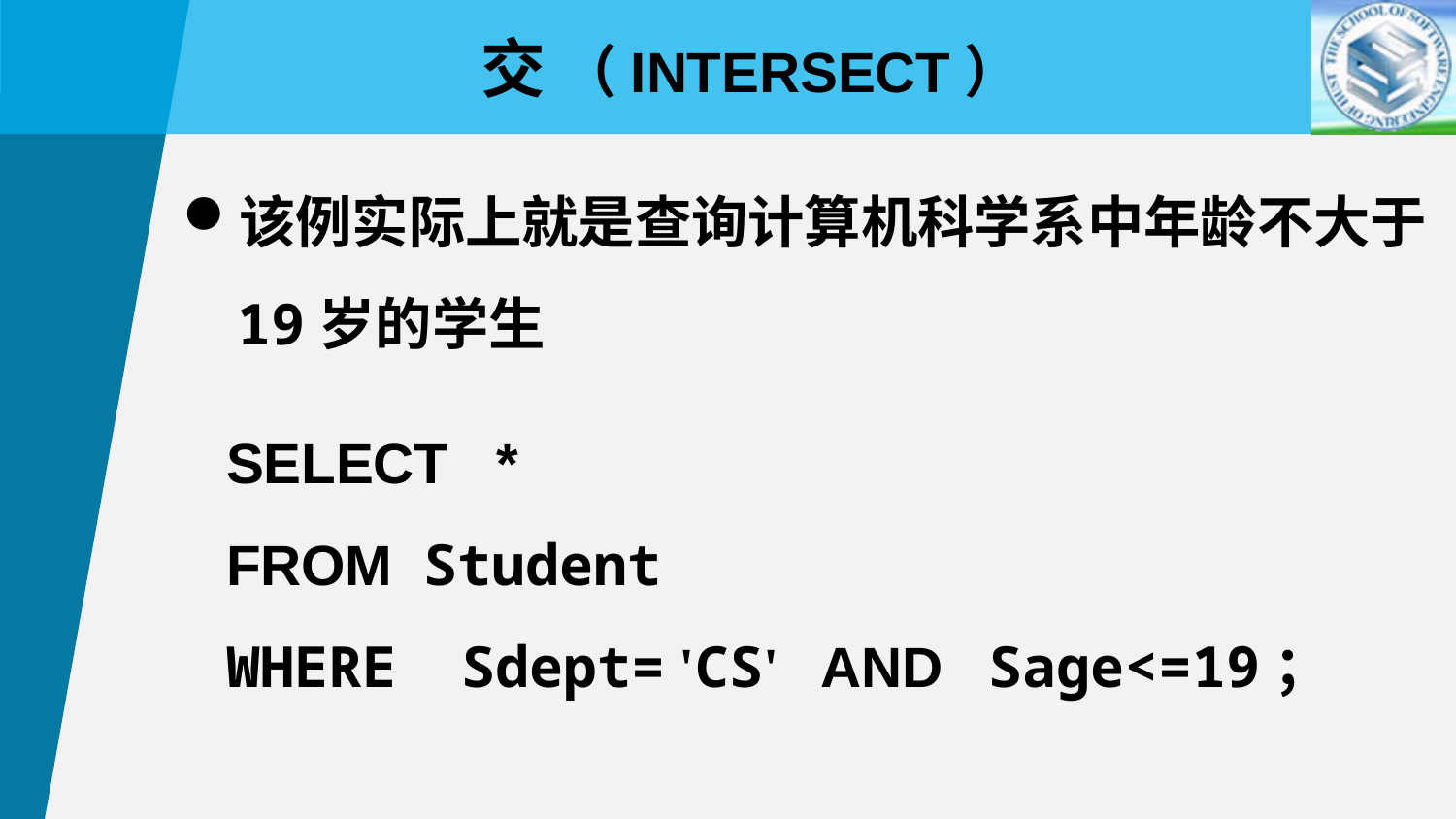

交 （intersect）
该例实际上就是查询计算机科学系中年龄不大于19岁的学生
SELECT   *
FROM  Student
WHERE   Sdept= 'CS'   AND   Sage<=19；